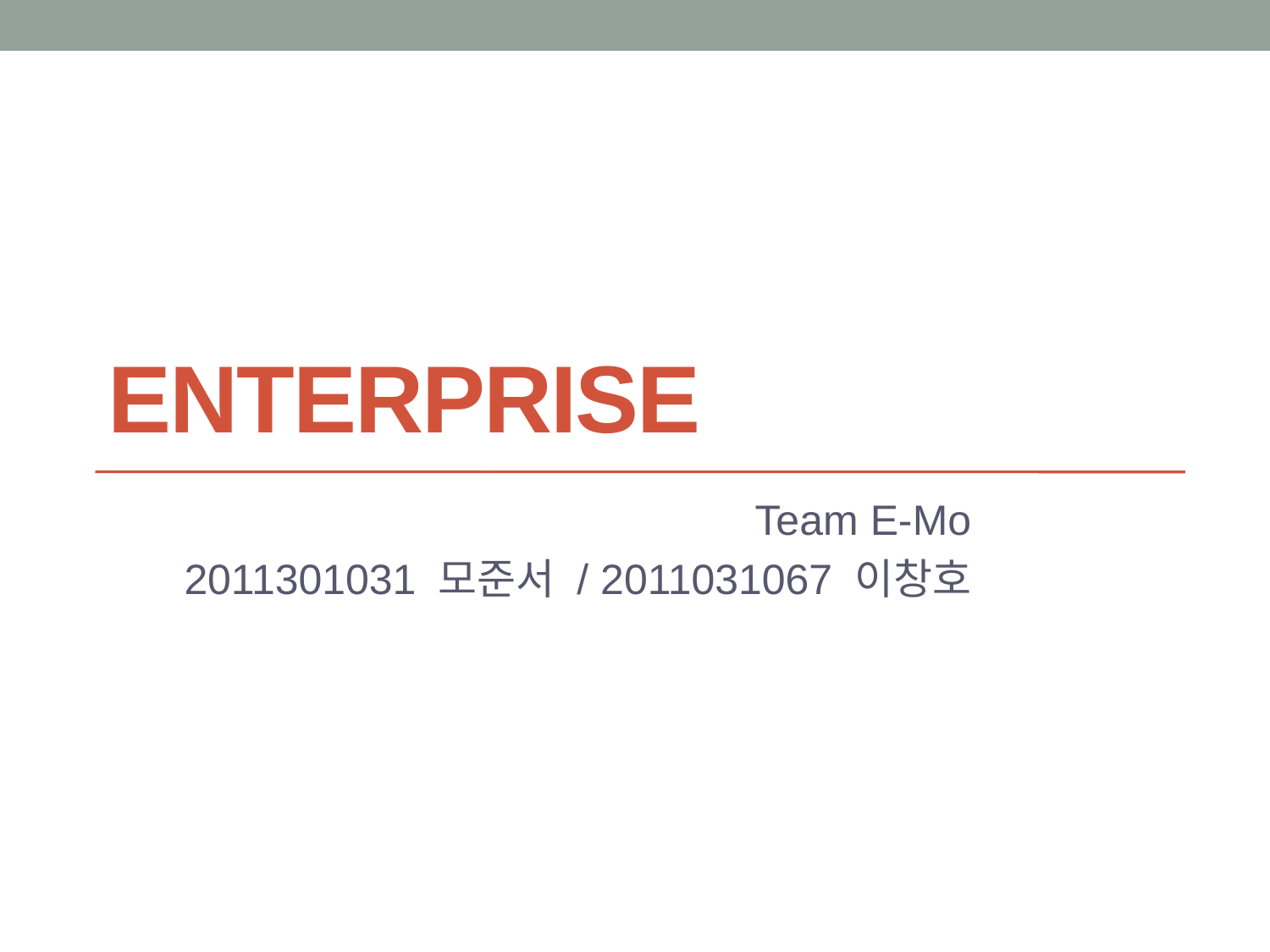

# Enterprise
Team E-Mo
2011301031 모준서 / 2011031067 이창호